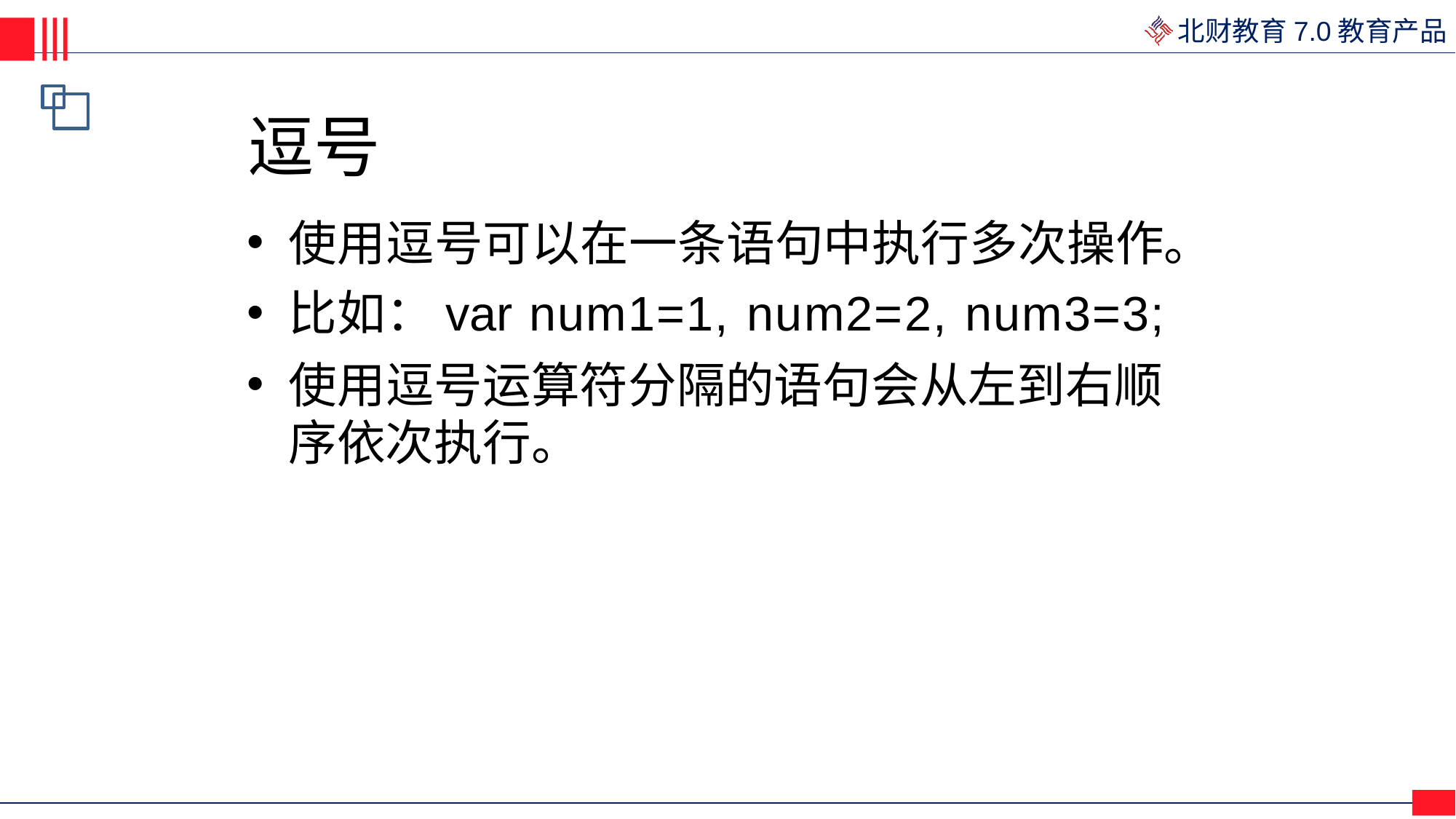

# 逗号
使用逗号可以在一条语句中执行多次操作。
比如：var num1=1, num2=2, num3=3;
使用逗号运算符分隔的语句会从左到右顺 序依次执行。